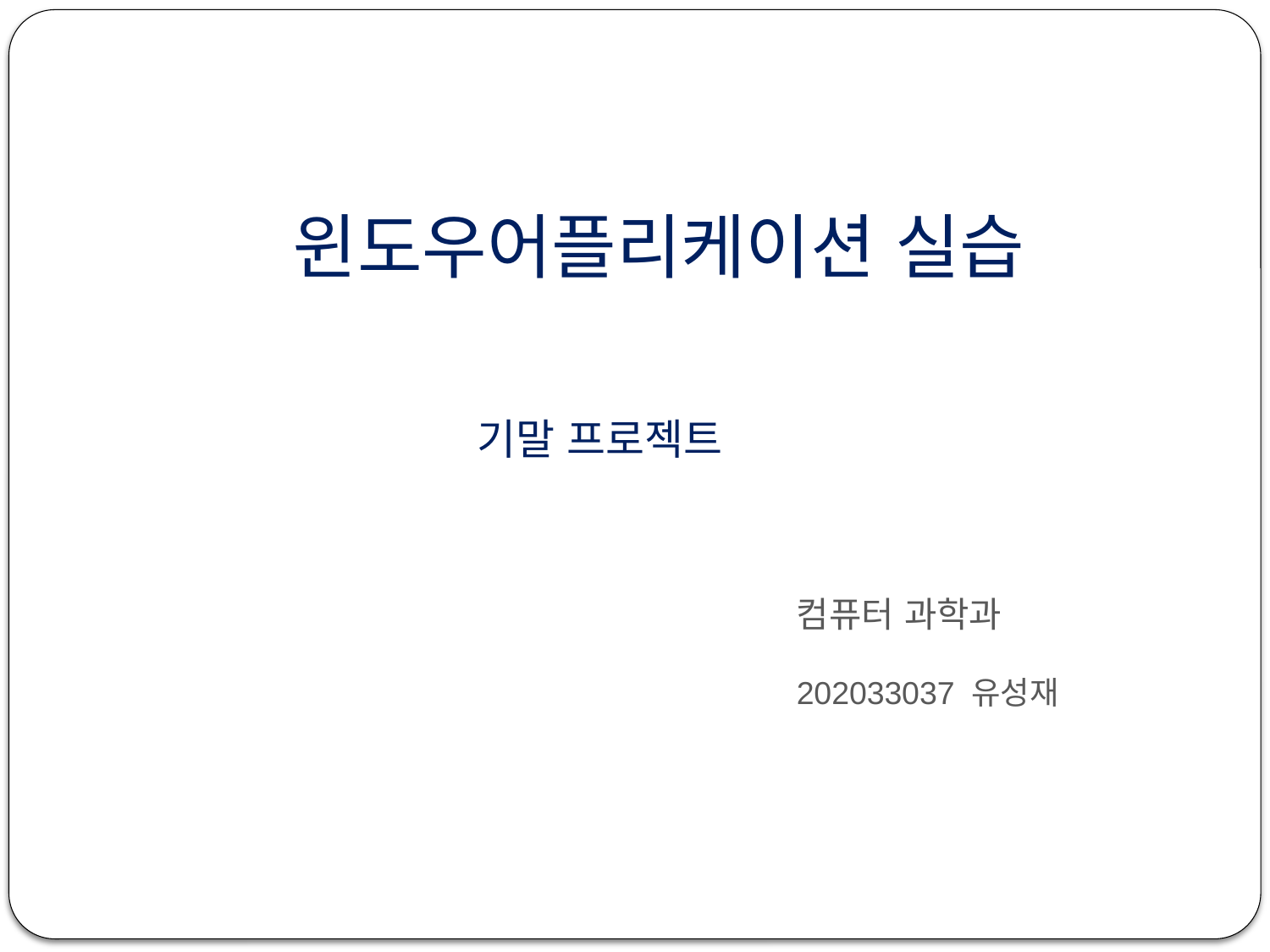

윈도우어플리케이션 실습
기말 프로젝트
컴퓨터 과학과

202033037 유성재